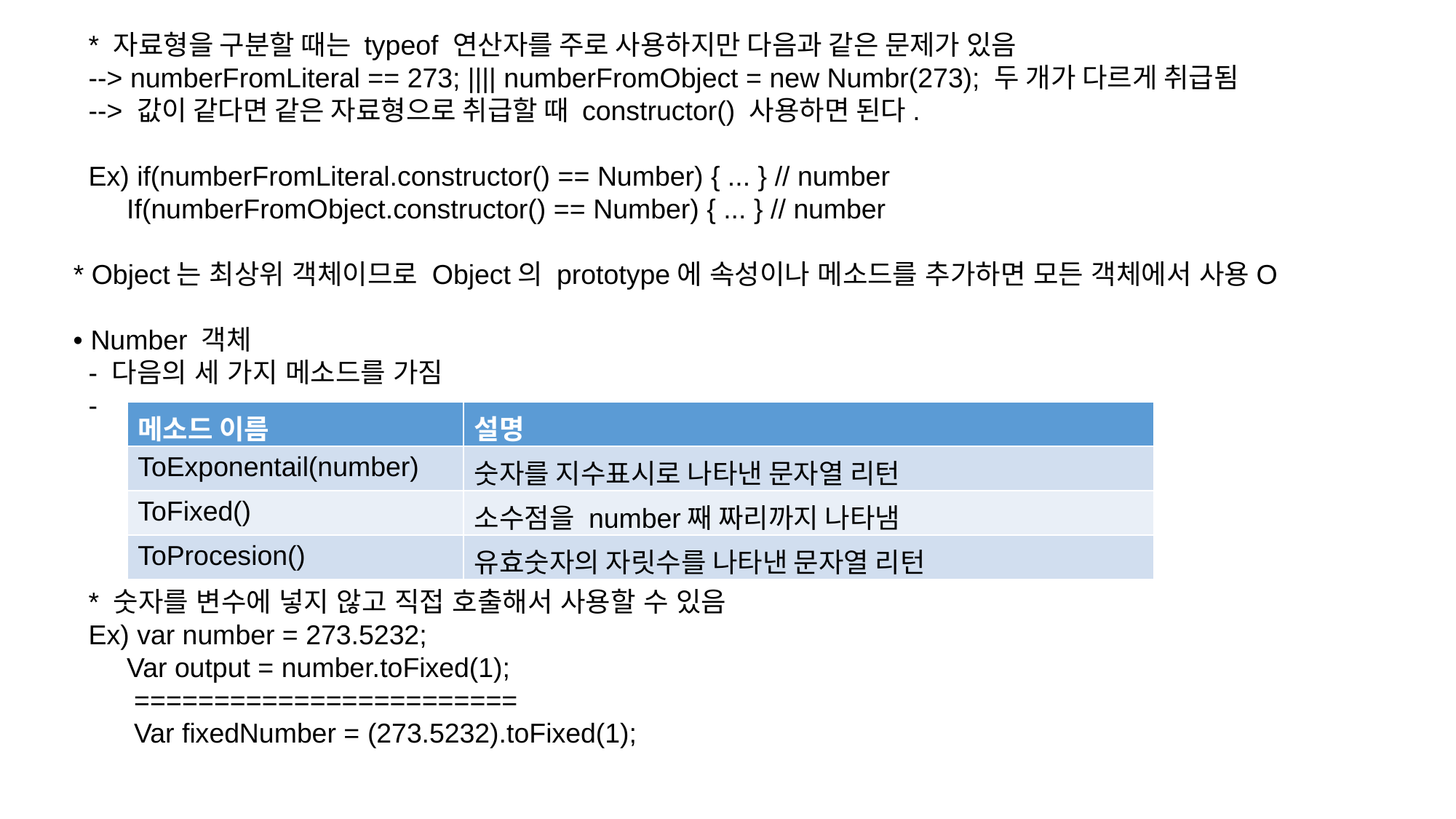

* 자료형을 구분할 때는 typeof 연산자를 주로 사용하지만 다음과 같은 문제가 있음
    --> numberFromLiteral == 273; |||| numberFromObject = new Numbr(273); 두 개가 다르게 취급됨
    --> 값이 같다면 같은 자료형으로 취급할 때 constructor() 사용하면 된다.

    Ex) if(numberFromLiteral.constructor() == Number) { ... } // number
         If(numberFromObject.constructor() == Number) { ... } // number

  * Object는 최상위 객체이므로 Object의 prototype에 속성이나 메소드를 추가하면 모든 객체에서 사용O

  • Number 객체
    - 다음의 세 가지 메소드를 가짐
    -

    * 숫자를 변수에 넣지 않고 직접 호출해서 사용할 수 있음
    Ex) var number = 273.5232;
         Var output = number.toFixed(1);
  ========================
  Var fixedNumber = (273.5232).toFixed(1);

| 메소드 이름 | 설명 |
| --- | --- |
| ToExponentail(number) | 숫자를 지수표시로 나타낸 문자열 리턴 |
| ToFixed() | 소수점을 number째 짜리까지 나타냄 |
| ToProcesion() | 유효숫자의 자릿수를 나타낸 문자열 리턴 |